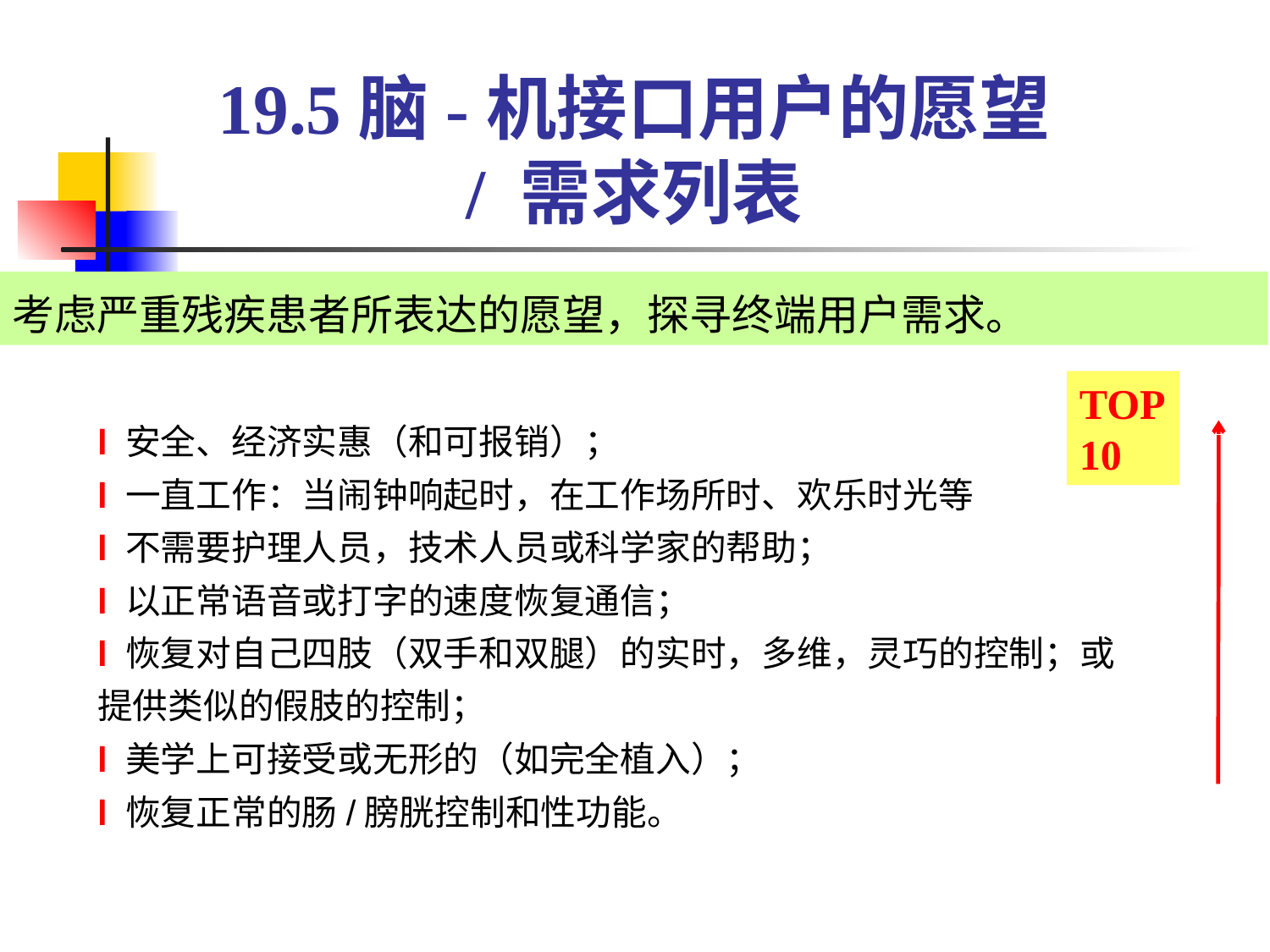

19.5脑-机接口用户的愿望 / 需求列表
考虑严重残疾患者所表达的愿望，探寻终端用户需求。
TOP
10
l 安全、经济实惠（和可报销）；
l 一直工作：当闹钟响起时，在工作场所时、欢乐时光等
l 不需要护理人员，技术人员或科学家的帮助；
l 以正常语音或打字的速度恢复通信；
l 恢复对自己四肢（双手和双腿）的实时，多维，灵巧的控制；或提供类似的假肢的控制；
l 美学上可接受或无形的（如完全植入）；
l 恢复正常的肠/膀胱控制和性功能。